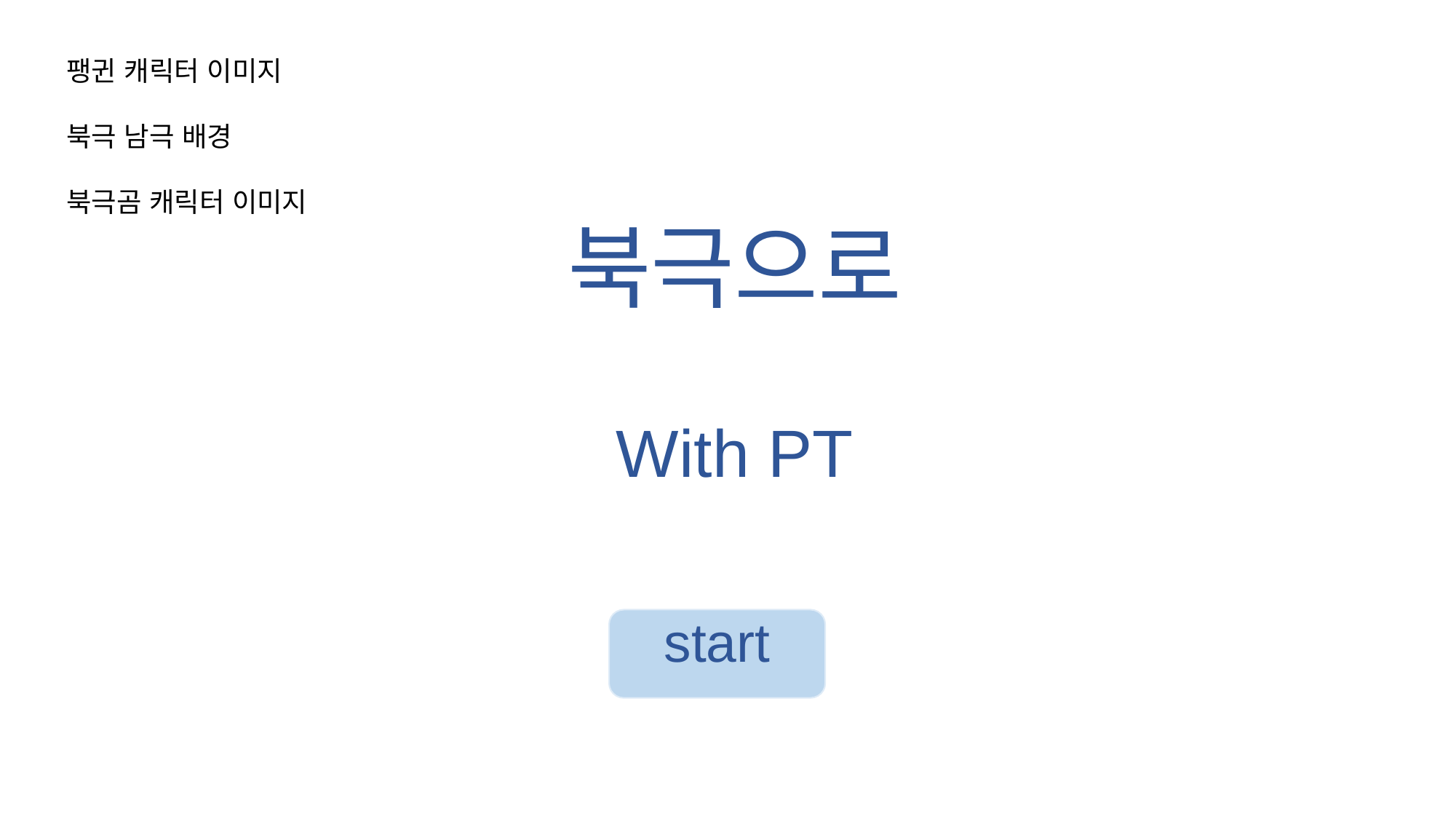

팽귄 캐릭터 이미지

북극 남극 배경

북극곰 캐릭터 이미지

# 북극으로 With PT
start